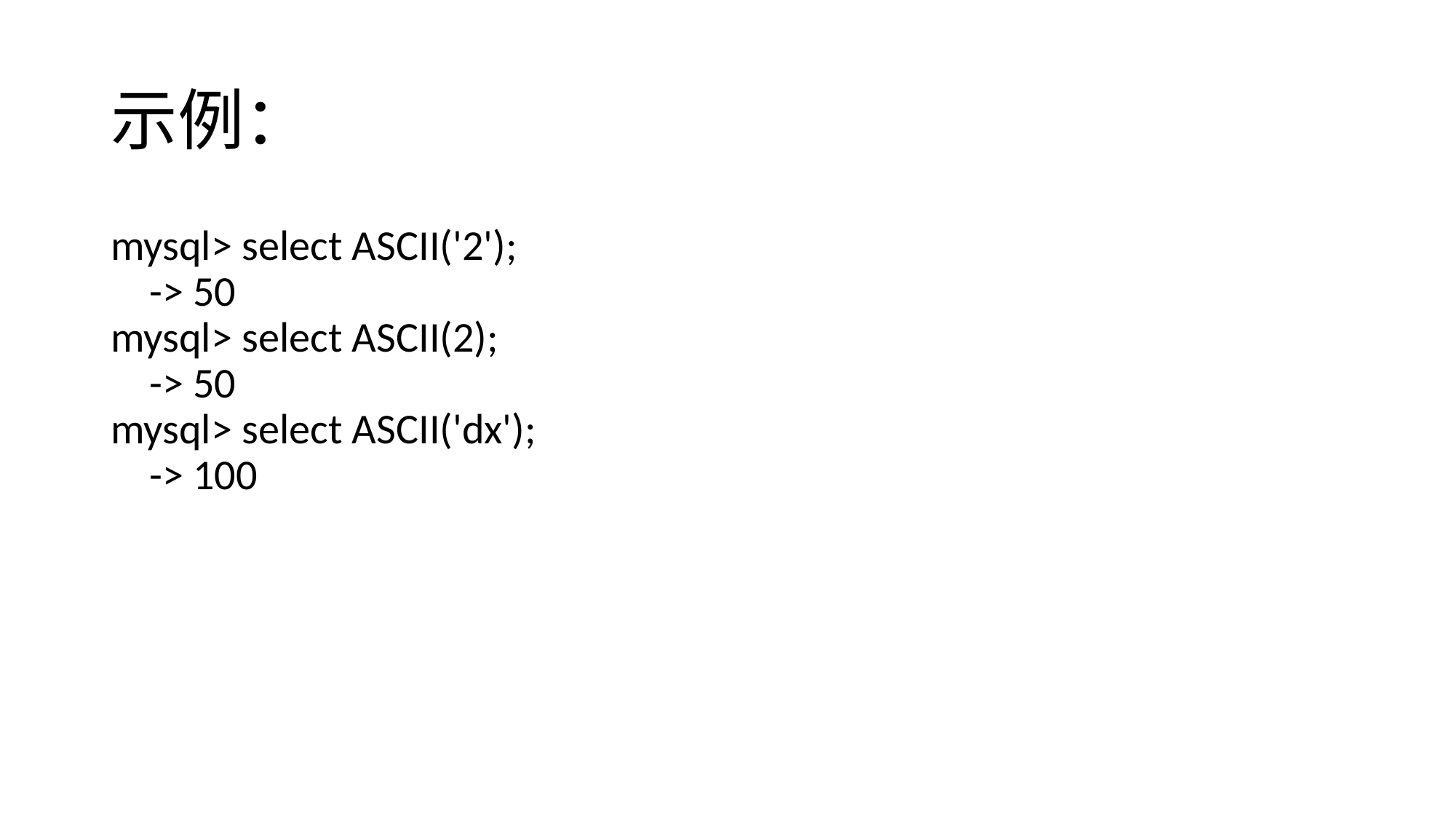

# 示例：
mysql> select ASCII('2');
    -> 50
mysql> select ASCII(2);
    -> 50
mysql> select ASCII('dx');
    -> 100